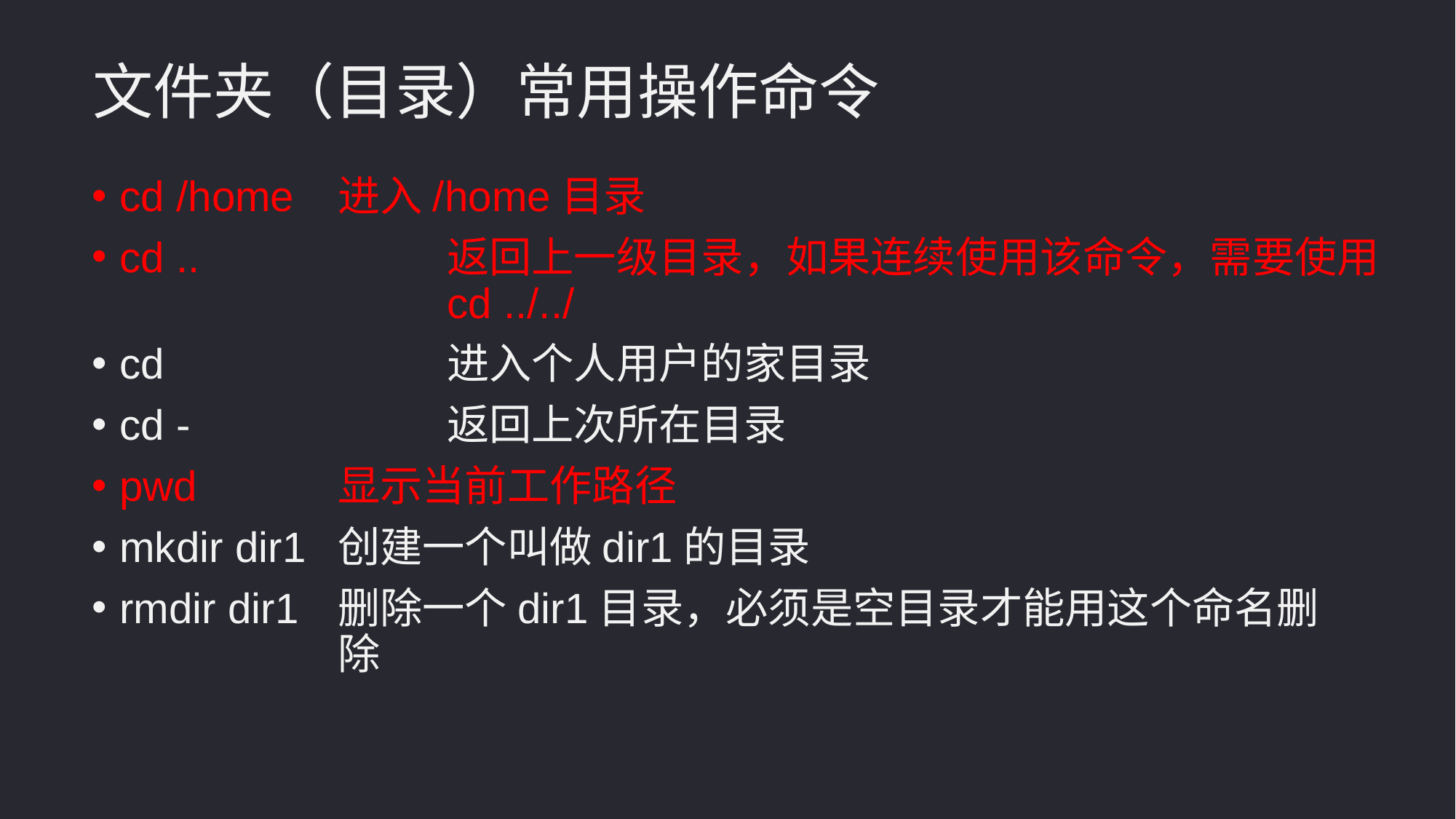

文件夹（目录）常用操作命令
cd /home	进入/home目录
cd ..			返回上一级目录，如果连续使用该命令，需要使用				cd ../../
cd			进入个人用户的家目录
cd -			返回上次所在目录
pwd		显示当前工作路径
mkdir dir1	创建一个叫做dir1的目录
rmdir dir1	删除一个dir1目录，必须是空目录才能用这个命名删				除